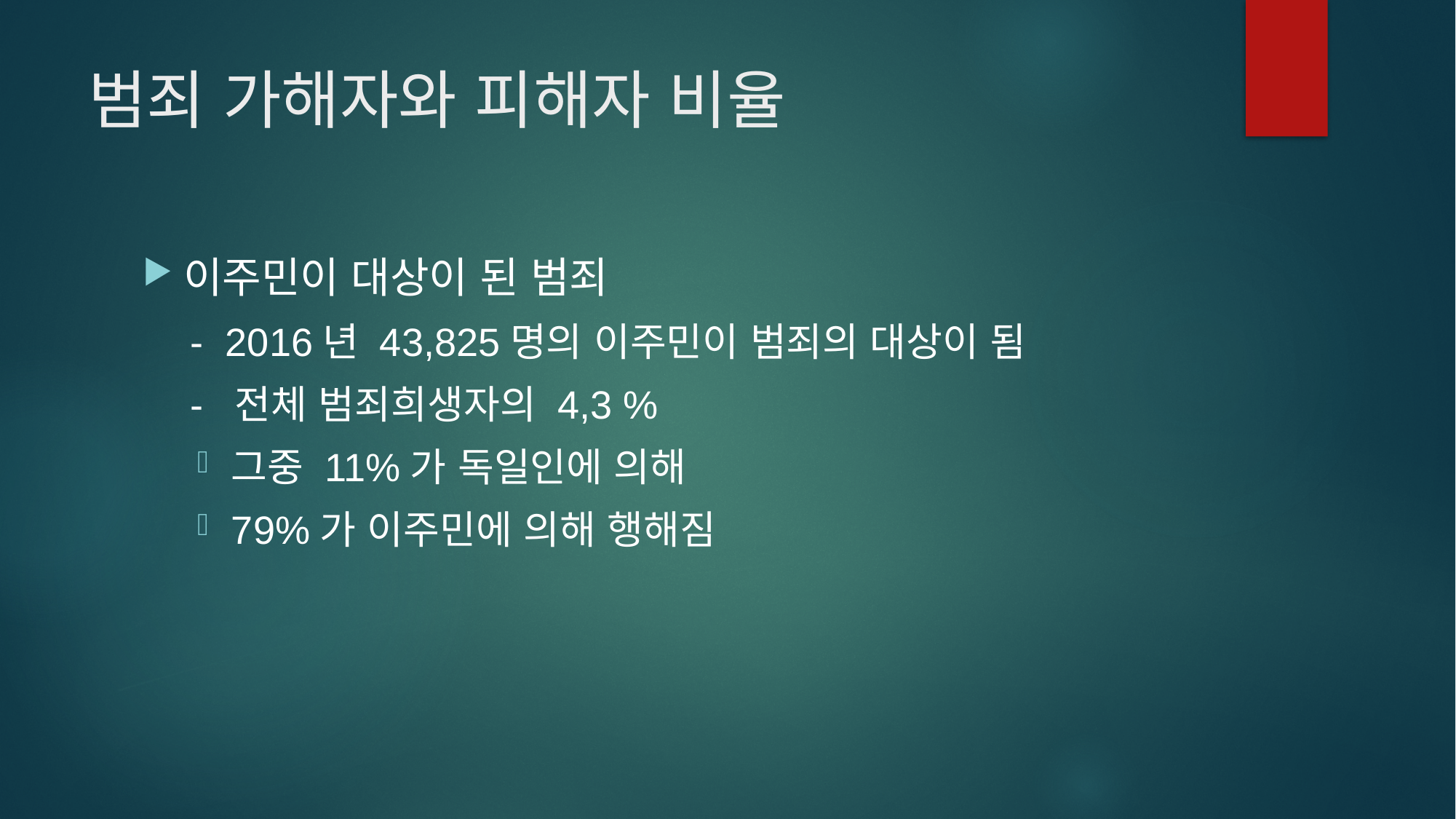

# 범죄 가해자와 피해자 비율
이주민이 대상이 된 범죄
-  2016년 43,825명의 이주민이 범죄의 대상이 됨
-  전체 범죄희생자의 4,3 %
그중 11%가 독일인에 의해
79%가 이주민에 의해 행해짐